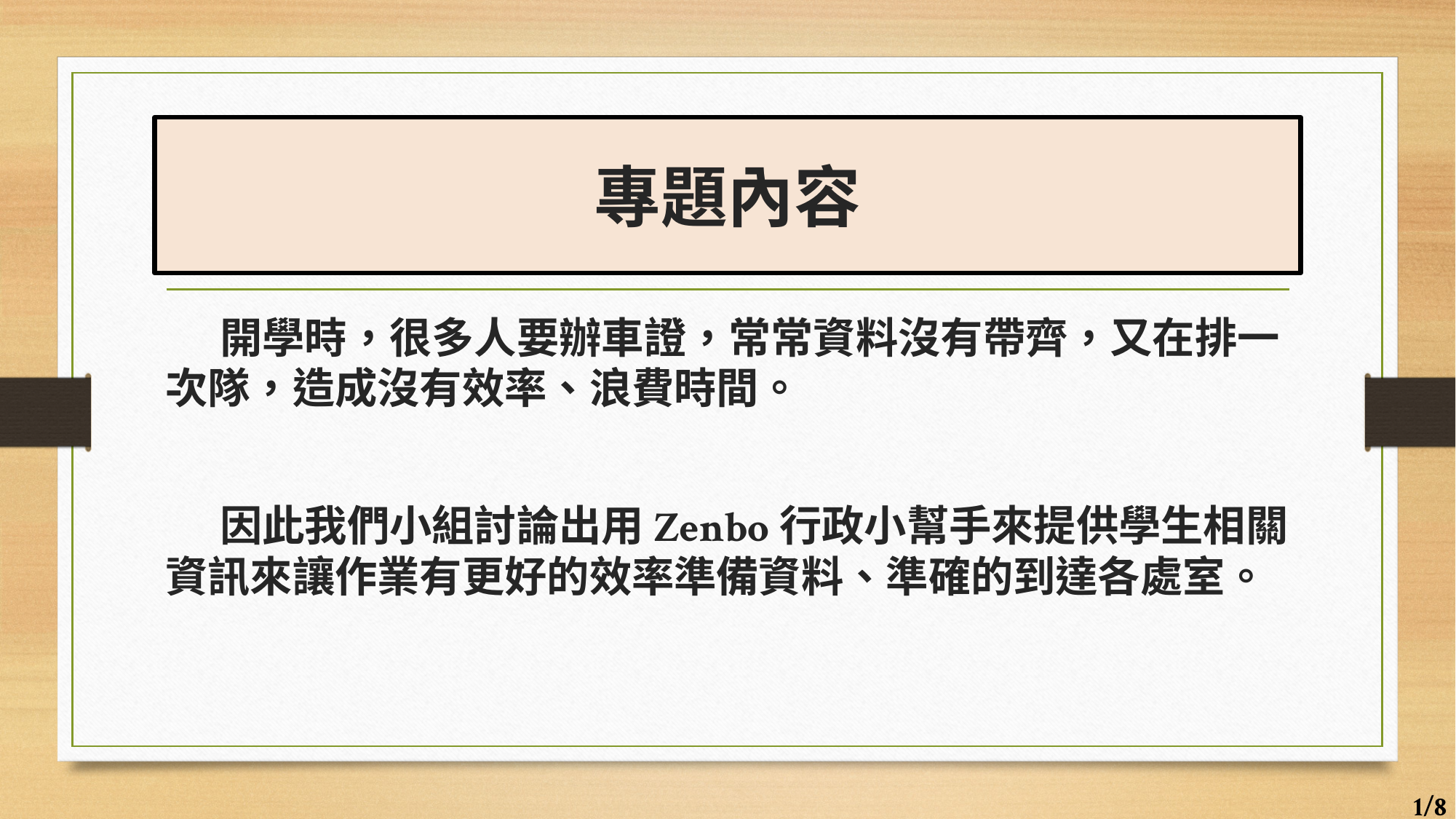

# 專題內容
開學時，很多人要辦車證，常常資料沒有帶齊，又在排一次隊，造成沒有效率、浪費時間。

因此我們小組討論出用Zenbo行政小幫手來提供學生相關資訊來讓作業有更好的效率準備資料、準確的到達各處室。
1/8